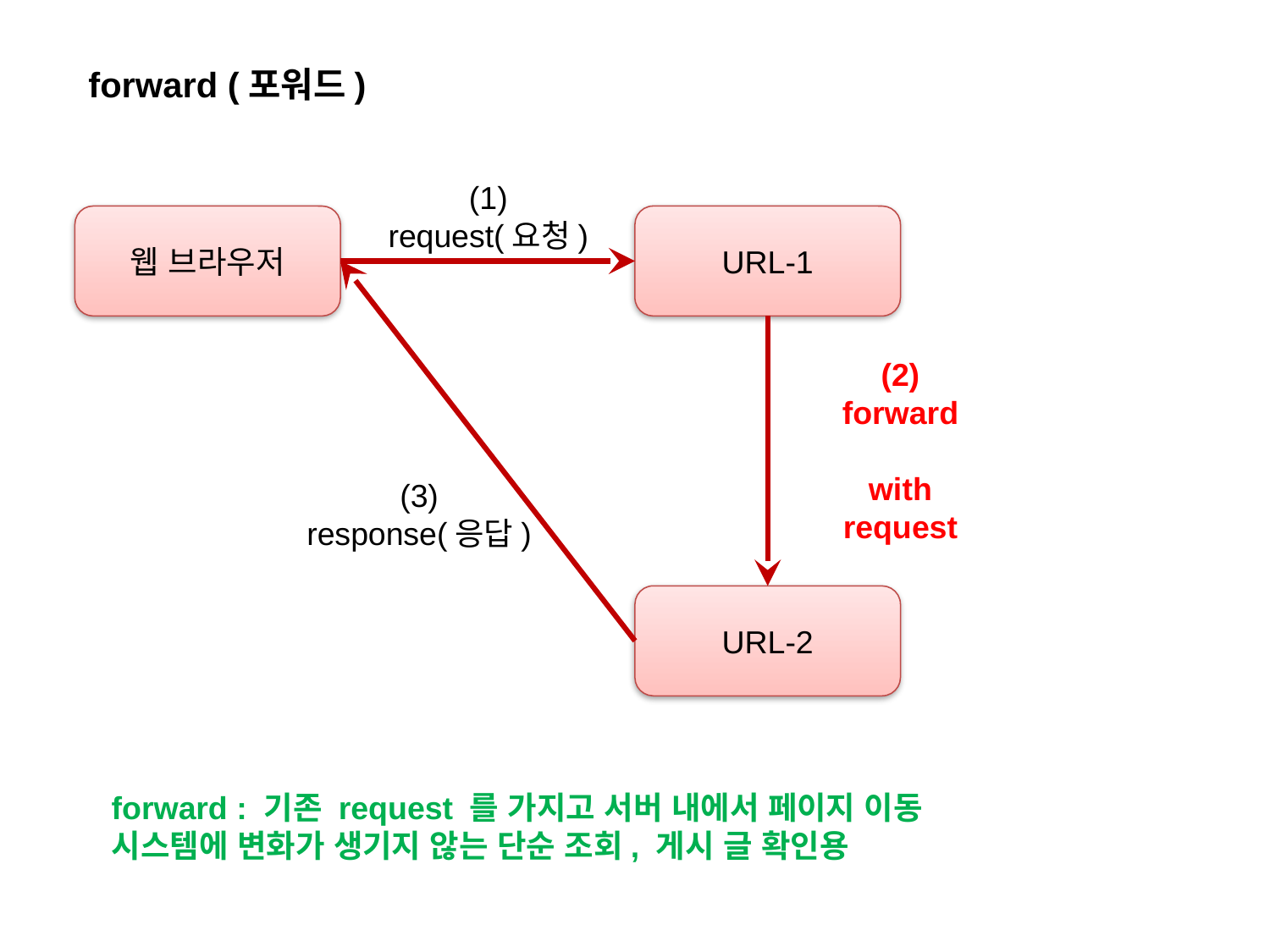

forward (포워드)
(1)
request(요청)
웹 브라우저
URL-1
(2)
forward

with
request
(3)
response(응답)
URL-2
forward : 기존 request 를 가지고 서버 내에서 페이지 이동
시스템에 변화가 생기지 않는 단순 조회, 게시 글 확인용